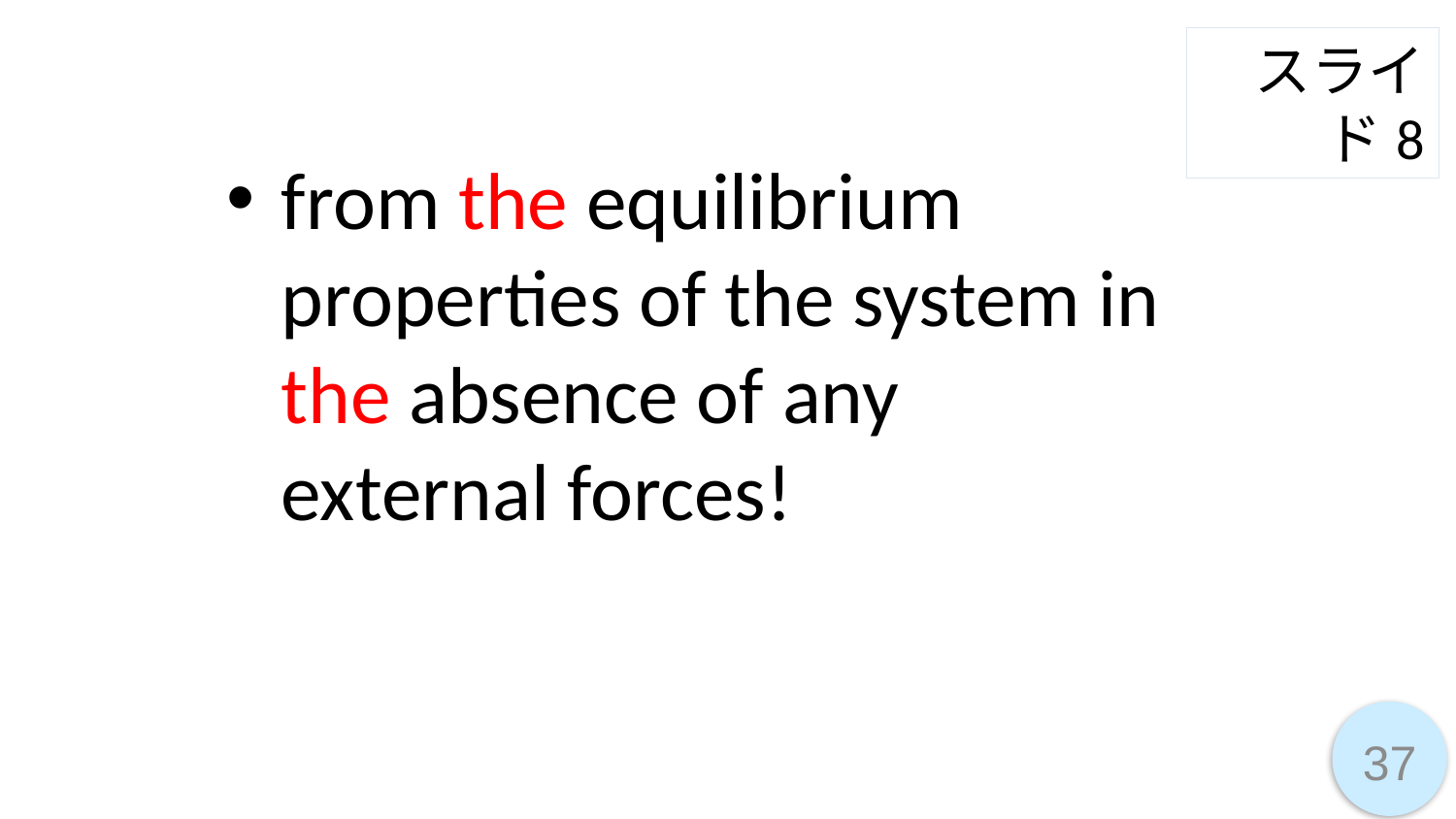

スライド8
from the equilibrium properties of the system in the absence of any external forces!
37